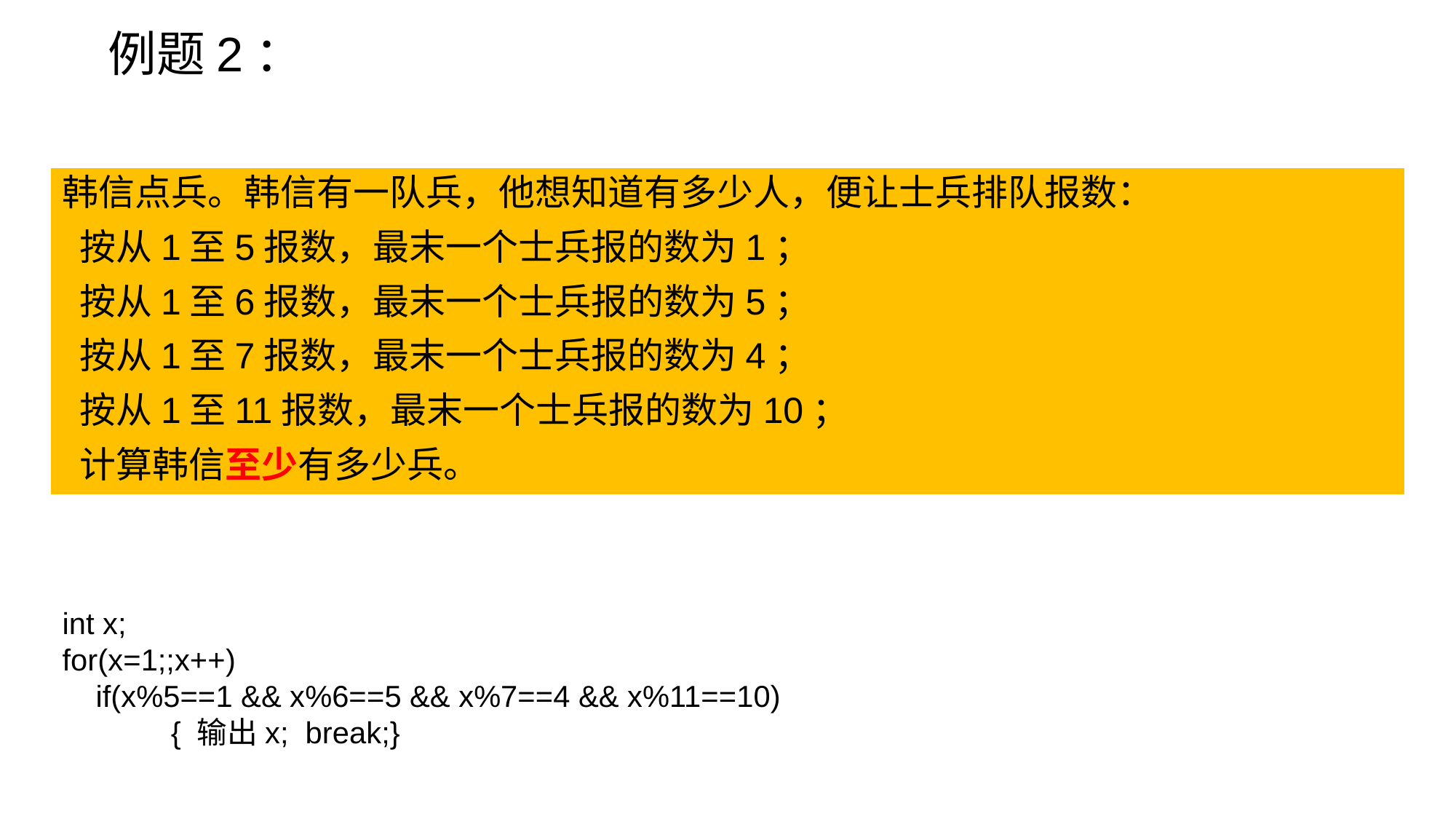

# 例题2：
韩信点兵。韩信有一队兵，他想知道有多少人，便让士兵排队报数：
 按从1至5报数，最末一个士兵报的数为1；
 按从1至6报数，最末一个士兵报的数为5；
 按从1至7报数，最末一个士兵报的数为4；
 按从1至11报数，最末一个士兵报的数为10；
 计算韩信至少有多少兵。
int x;
for(x=1;;x++)
    if(x%5==1 && x%6==5 && x%7==4 && x%11==10)
             { 输出x;  break;}